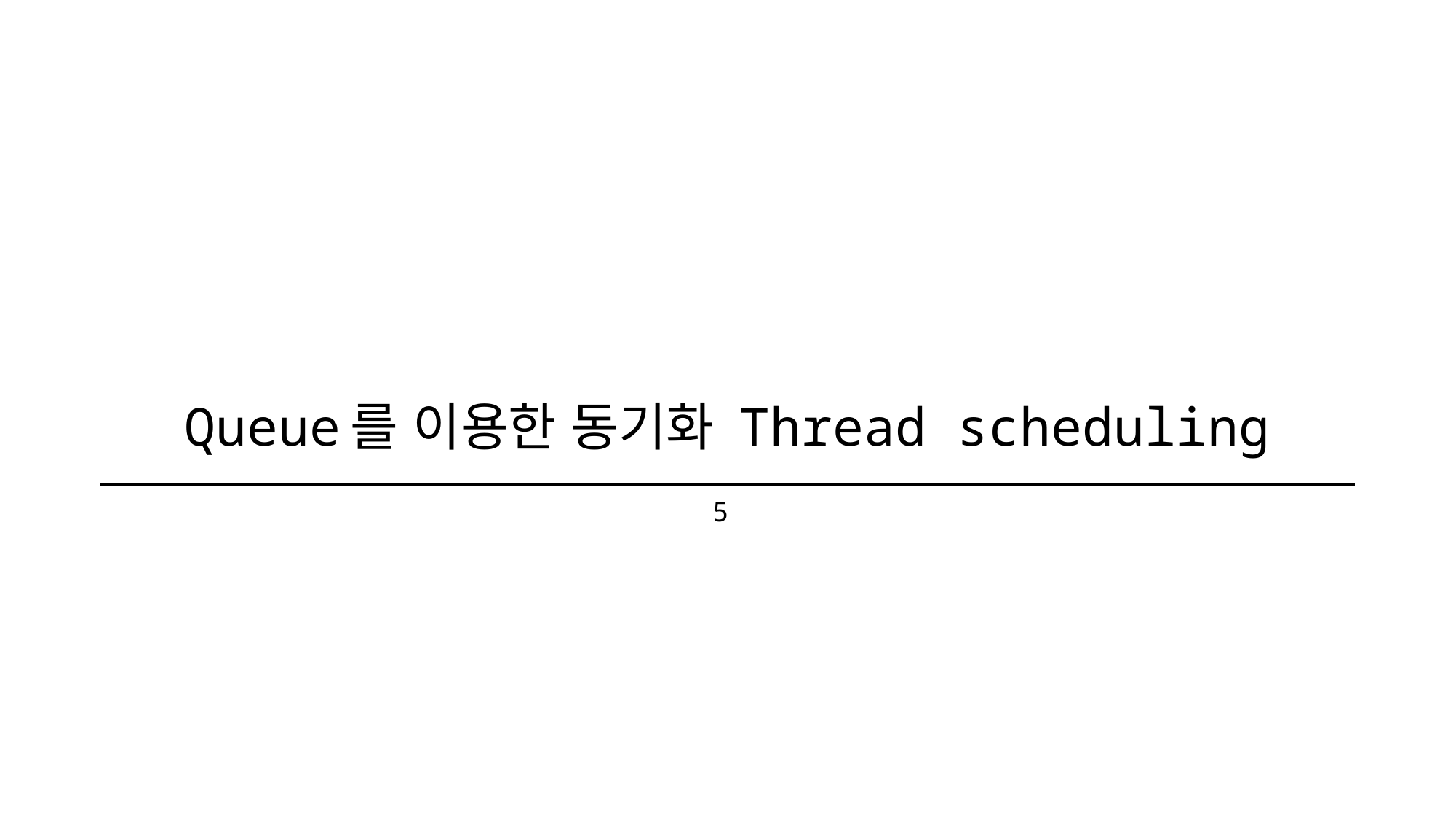

# Queue를 이용한 동기화 Thread scheduling
5